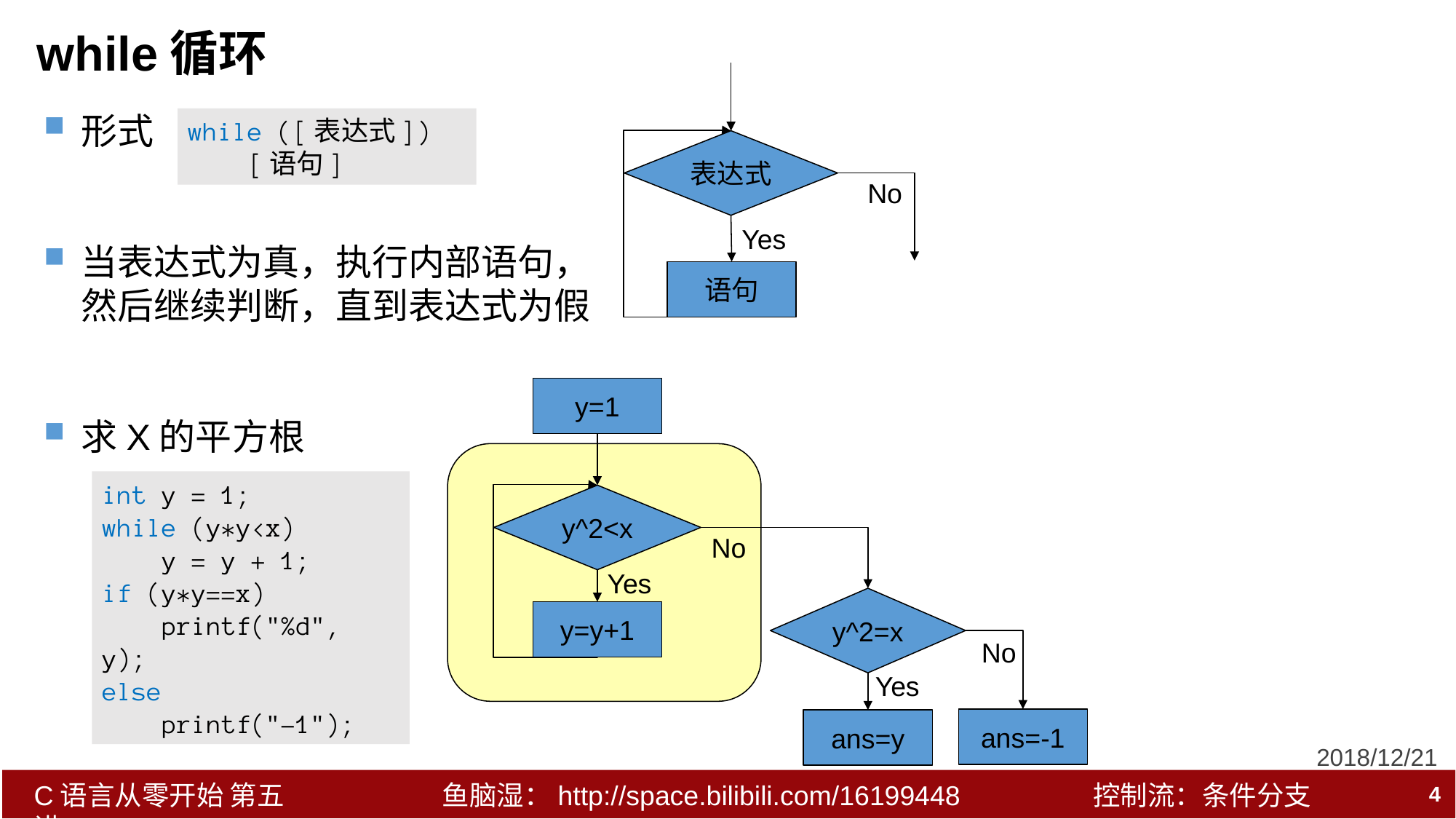

# while循环
表达式
No
Yes
语句
形式

当表达式为真，执行内部语句，
然后继续判断，直到表达式为假

求X的平方根
while ([表达式])
    [语句]
y=1

y^2<x
No
Yes
y^2=x
y=y+1
No
Yes
ans=-1
ans=y
int y = 1;
while (y*y<x)
    y = y + 1;
if (y*y==x)
    printf("%d", y);
else
    printf("-1");
2018/12/21
4